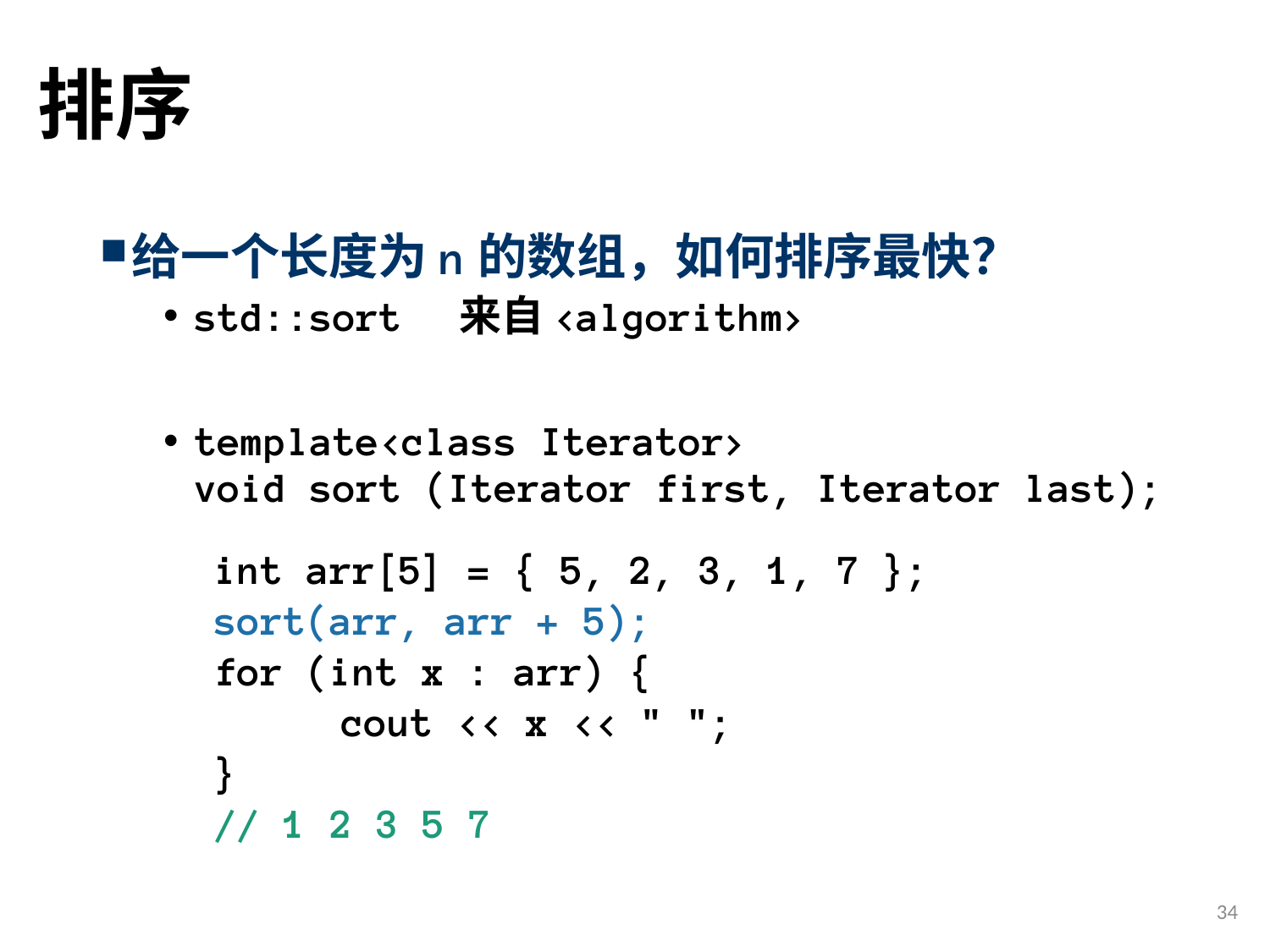

# 排序
给一个长度为n的数组，如何排序最快？
std::sort  来自<algorithm>

template<class Iterator>
void sort (Iterator first, Iterator last);

int arr[5] = { 5, 2, 3, 1, 7 };
sort(arr, arr + 5);
for (int x : arr) {
	cout << x << " ";
}
// 1 2 3 5 7
34